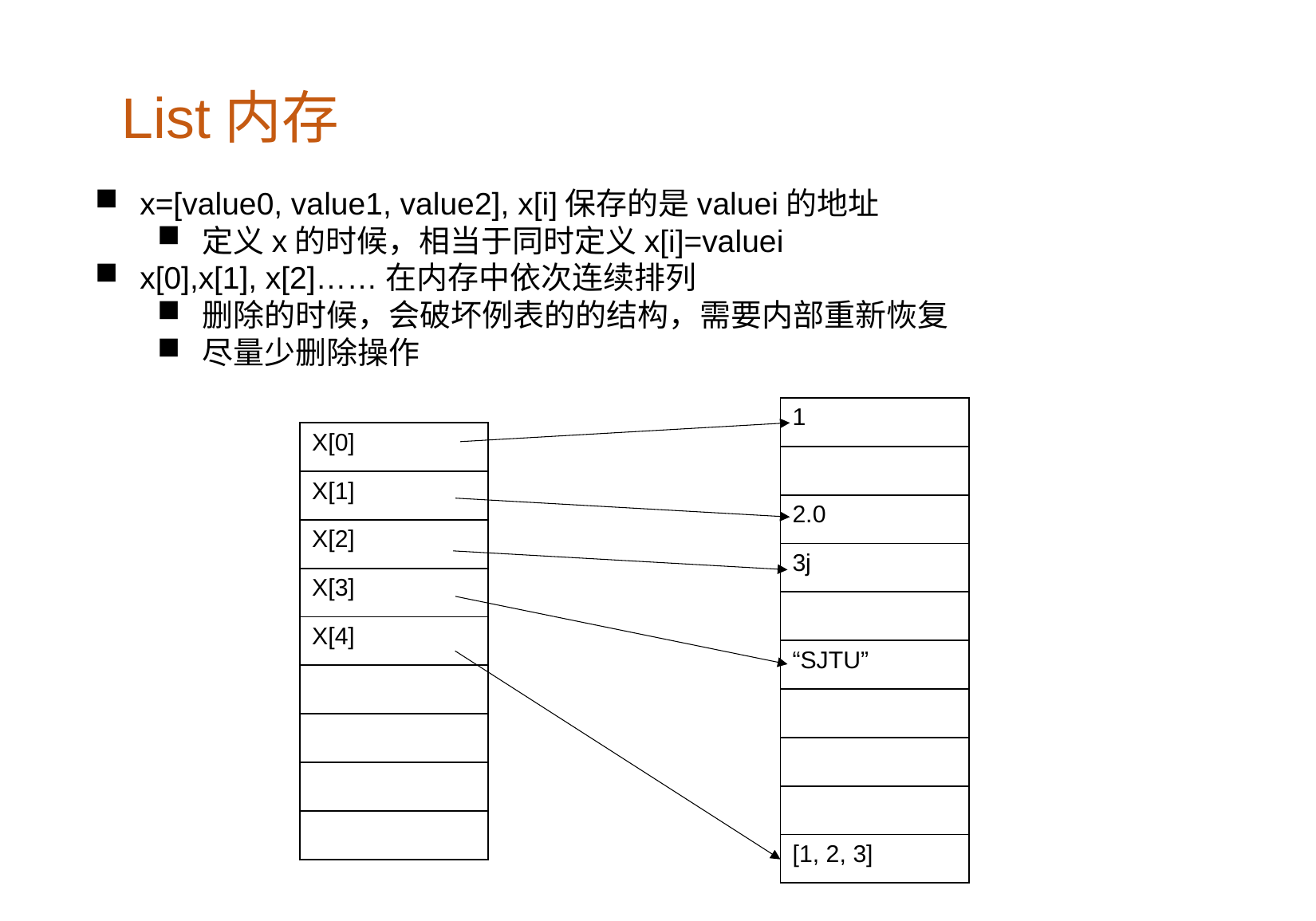

List内存
x=[value0, value1, value2], x[i]保存的是valuei的地址
定义x的时候，相当于同时定义x[i]=valuei
x[0],x[1], x[2]……在内存中依次连续排列
删除的时候，会破坏例表的的结构，需要内部重新恢复
尽量少删除操作
| 1 |
| --- |
|  |
| 2.0 |
| 3j |
|  |
| “SJTU” |
|  |
|  |
|  |
| [1, 2, 3] |
| X[0] |
| --- |
| X[1] |
| X[2] |
| X[3] |
| X[4] |
|  |
|  |
|  |
|  |